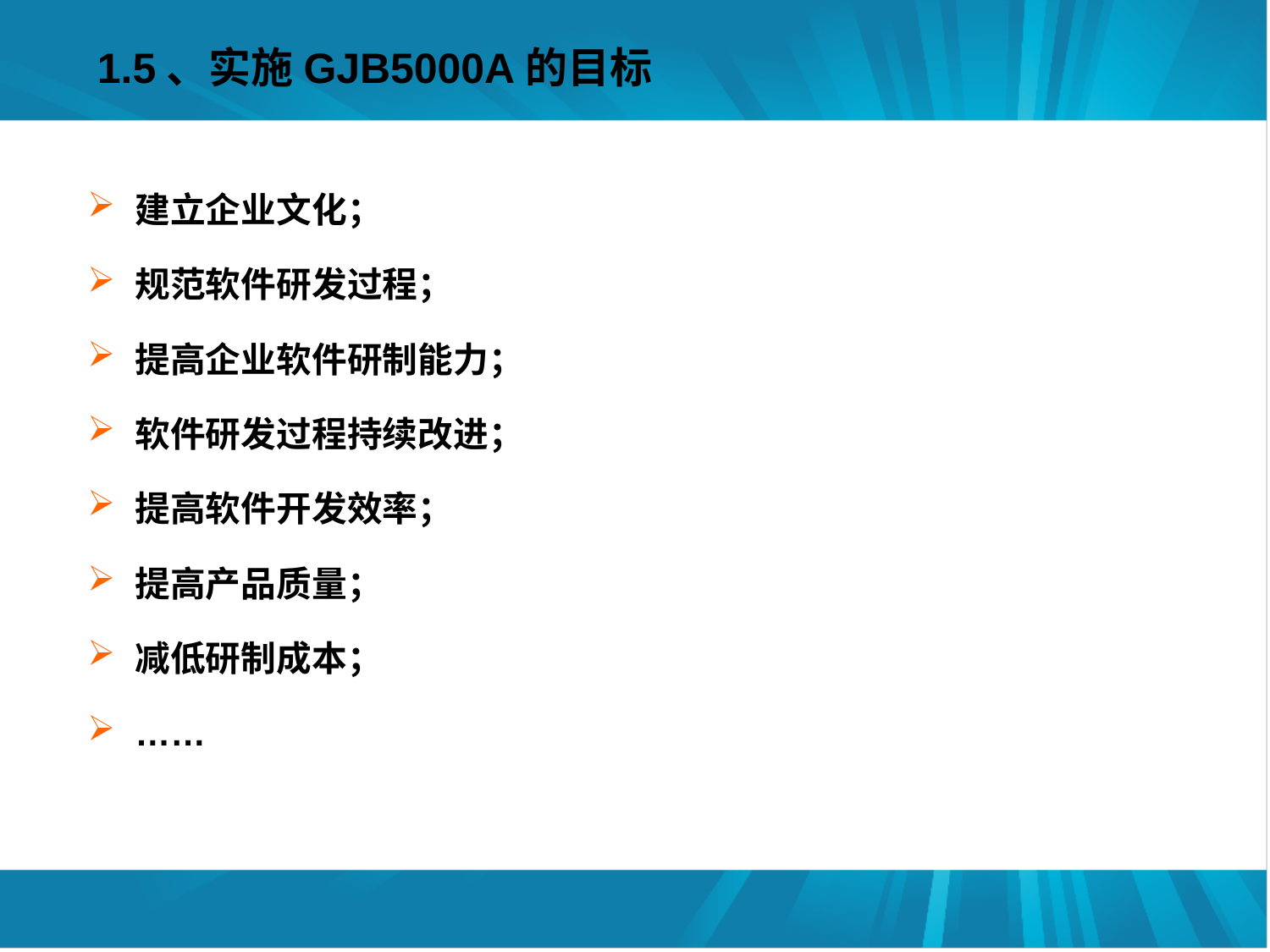

# 1.5、实施GJB5000A的目标
建立企业文化；
规范软件研发过程；
提高企业软件研制能力；
软件研发过程持续改进；
提高软件开发效率；
提高产品质量；
减低研制成本；
……